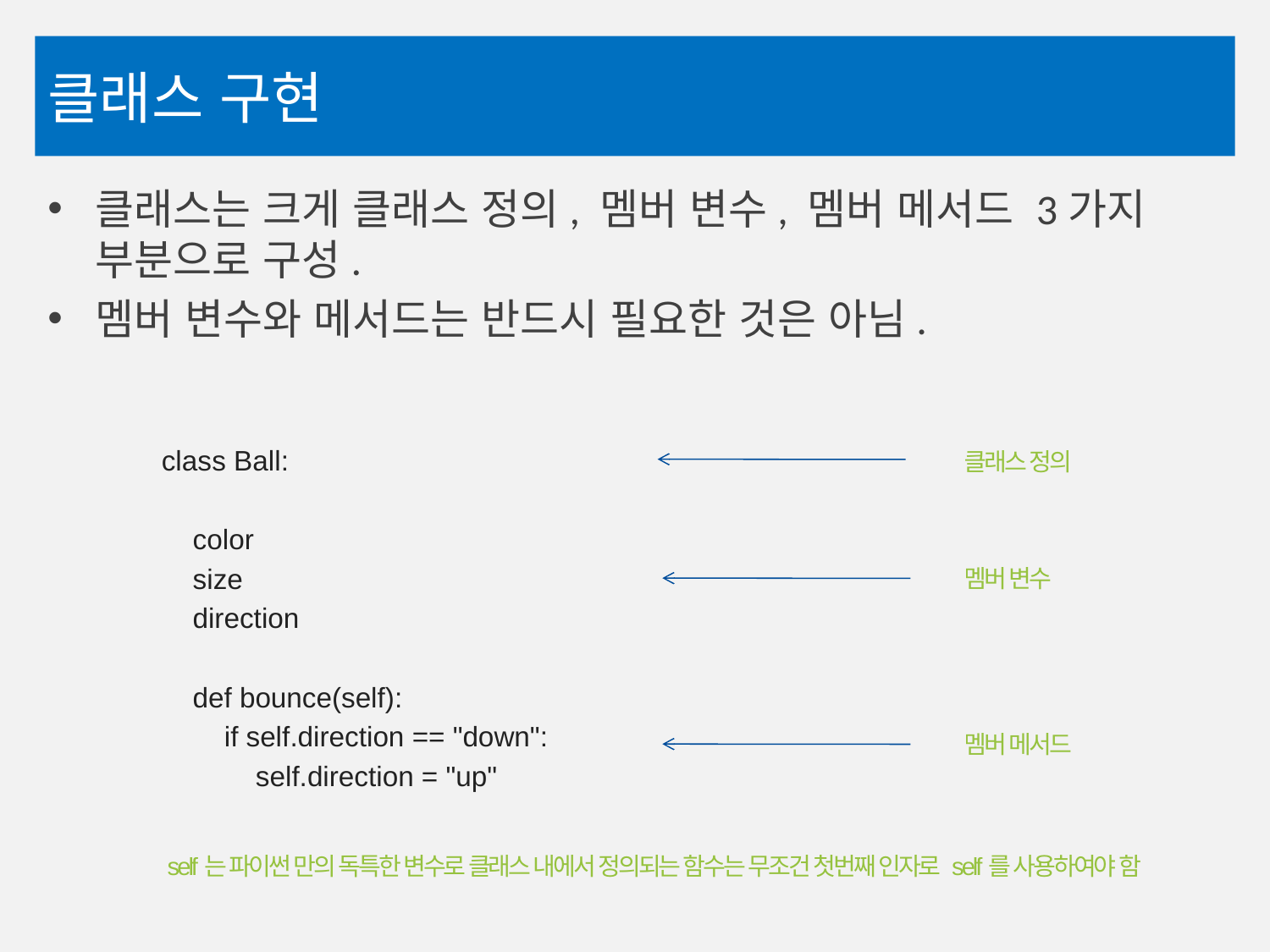

# 클래스 구현
클래스는 크게 클래스 정의, 멤버 변수, 멤버 메서드 3가지 부분으로 구성.
멤버 변수와 메서드는 반드시 필요한 것은 아님.
class Ball:

    color
    size
    direction

    def bounce(self):
        if self.direction == "down":
            self.direction = "up"
클래스 정의
멤버 변수
멤버 메서드
self는 파이썬 만의 독특한 변수로 클래스 내에서 정의되는 함수는 무조건 첫번째 인자로 self를 사용하여야 함